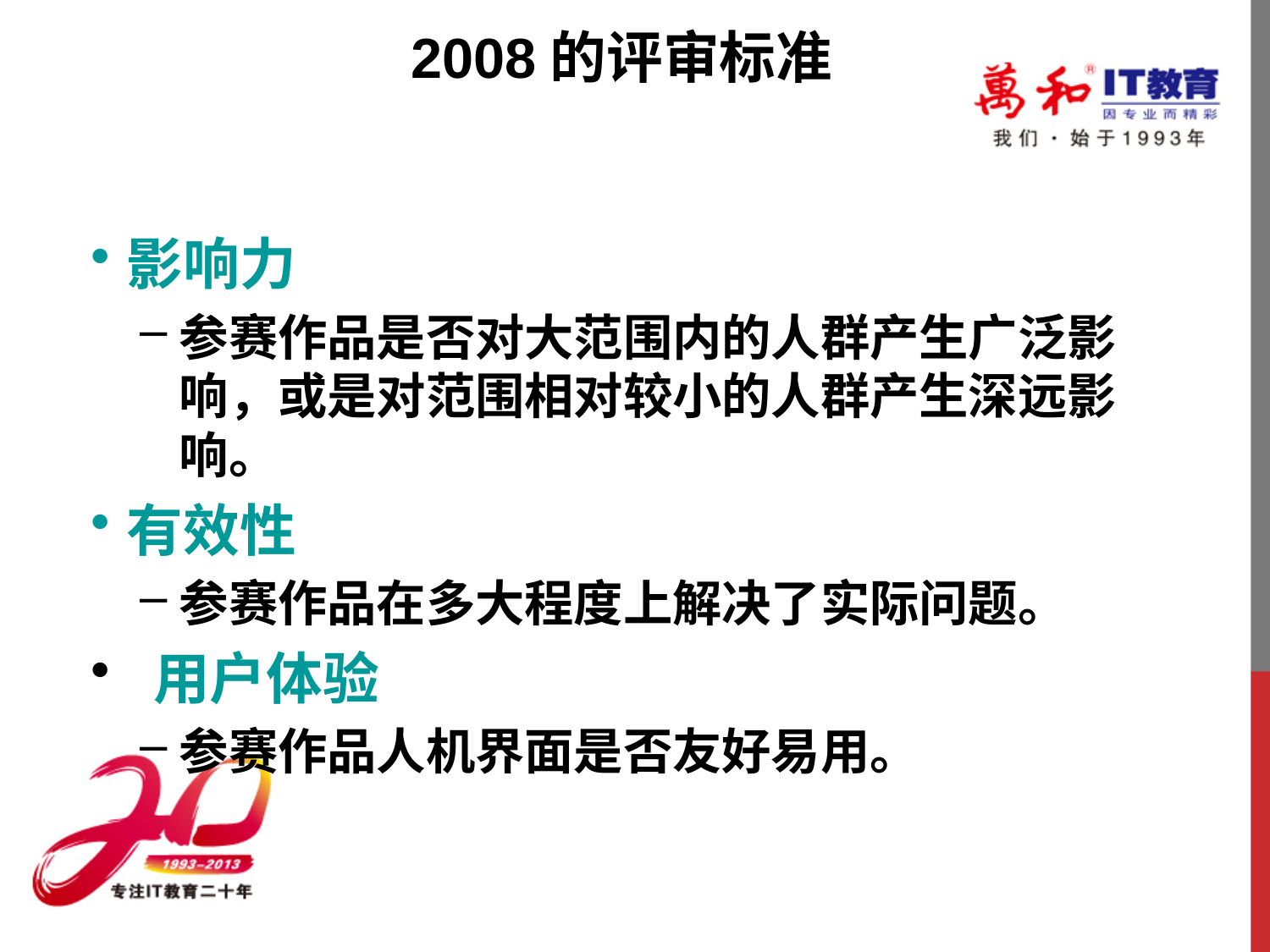

影响力
参赛作品是否对大范围内的人群产生广泛影响，或是对范围相对较小的人群产生深远影响。
有效性
参赛作品在多大程度上解决了实际问题。
 用户体验
参赛作品人机界面是否友好易用。

2008的评审标准